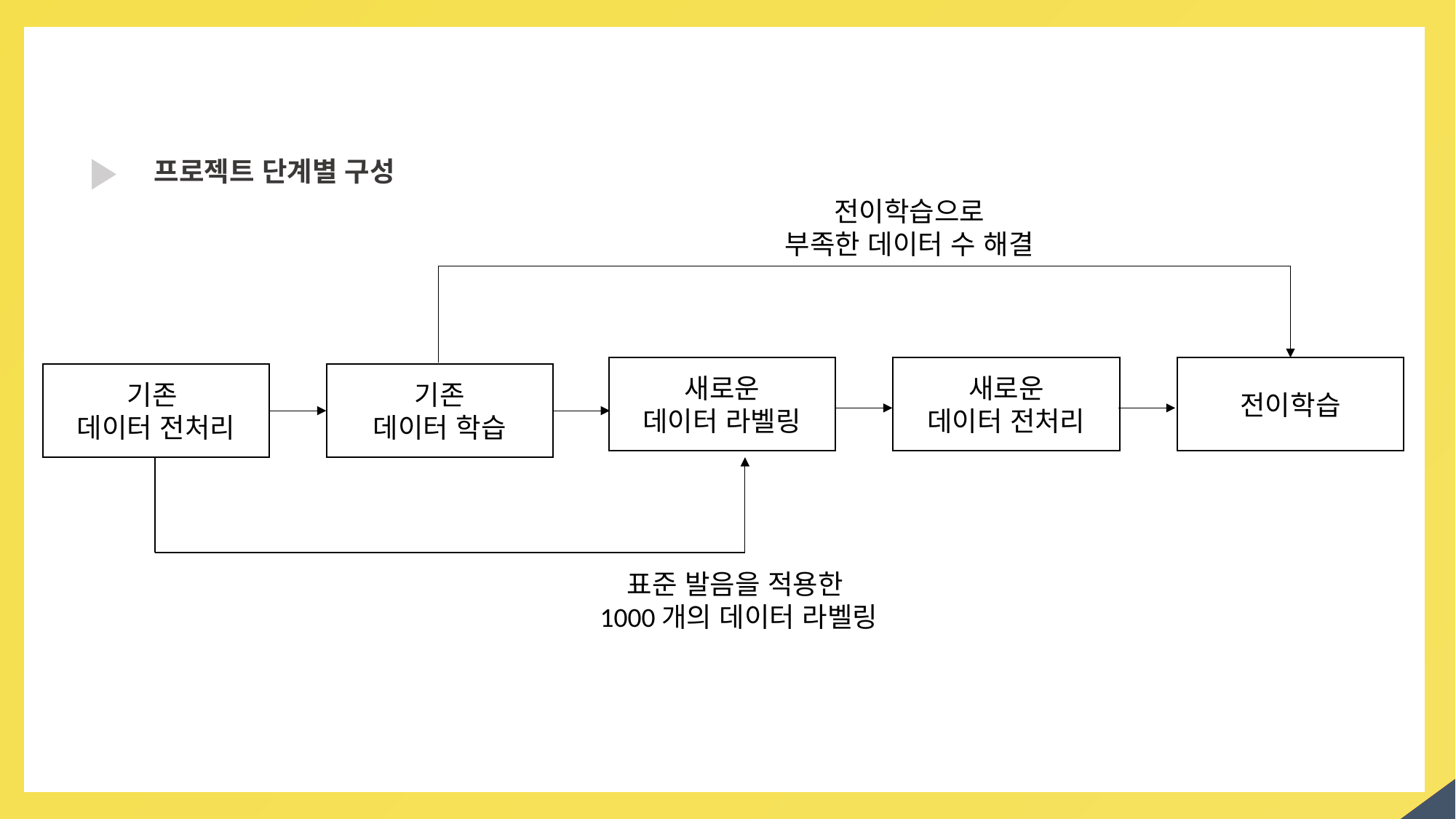

01

프로젝트 개요
▶
프로젝트 단계별 구성
전이학습으로
부족한 데이터 수 해결
새로운
데이터 라벨링
새로운
데이터 전처리
전이학습
기존
데이터 전처리
기존
데이터 학습
표준 발음을 적용한
1000개의 데이터 라벨링